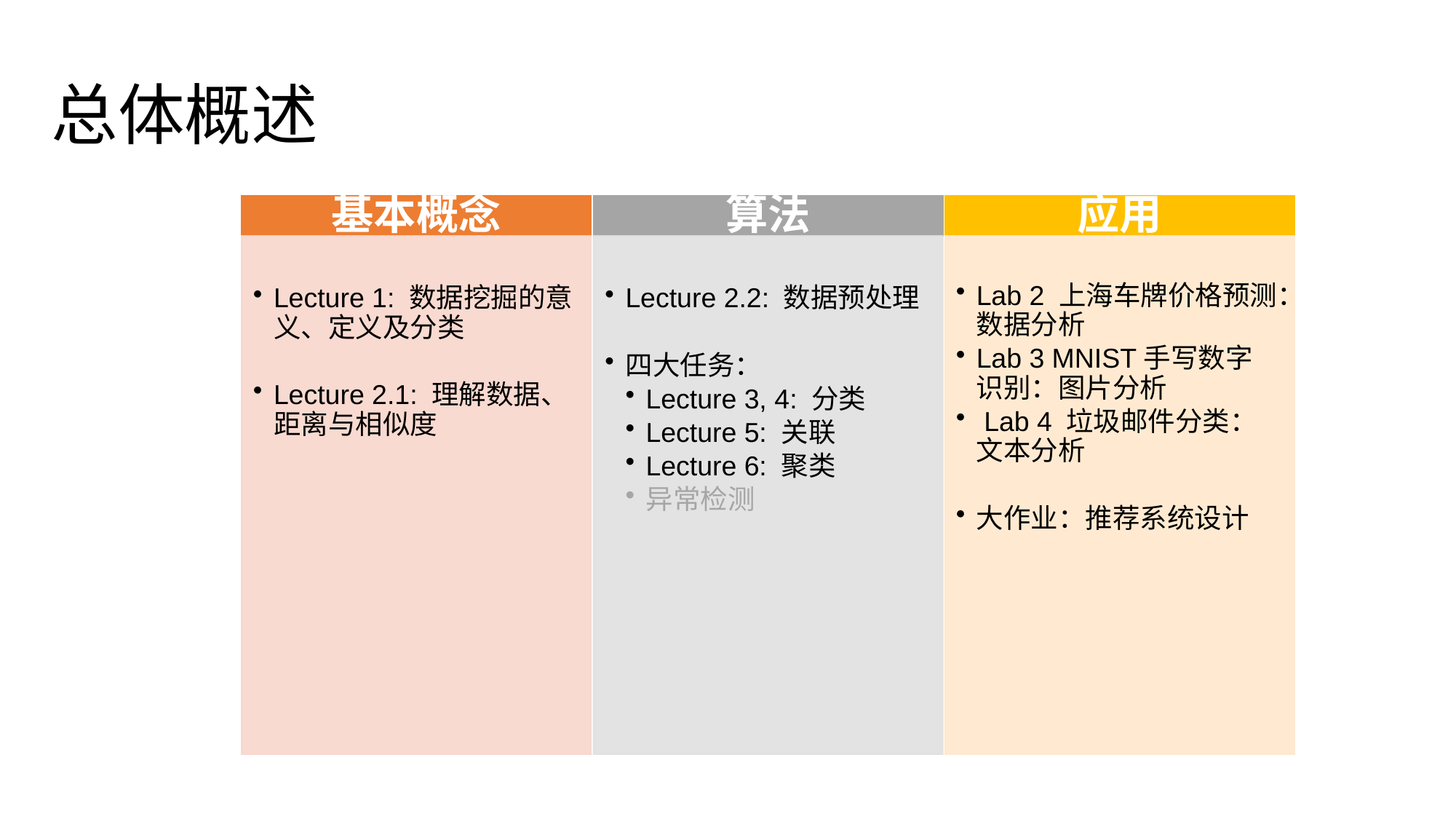

# 总体概述
基本概念

Lecture 1: 数据挖掘的意义、定义及分类

Lecture 2.1: 理解数据、距离与相似度

算法

Lecture 2.2: 数据预处理

四大任务：
Lecture 3, 4: 分类
Lecture 5: 关联
Lecture 6: 聚类
异常检测
应用

Lab 2 上海车牌价格预测：数据分析
Lab 3 MNIST手写数字识别：图片分析
 Lab 4 垃圾邮件分类：文本分析

大作业：推荐系统设计